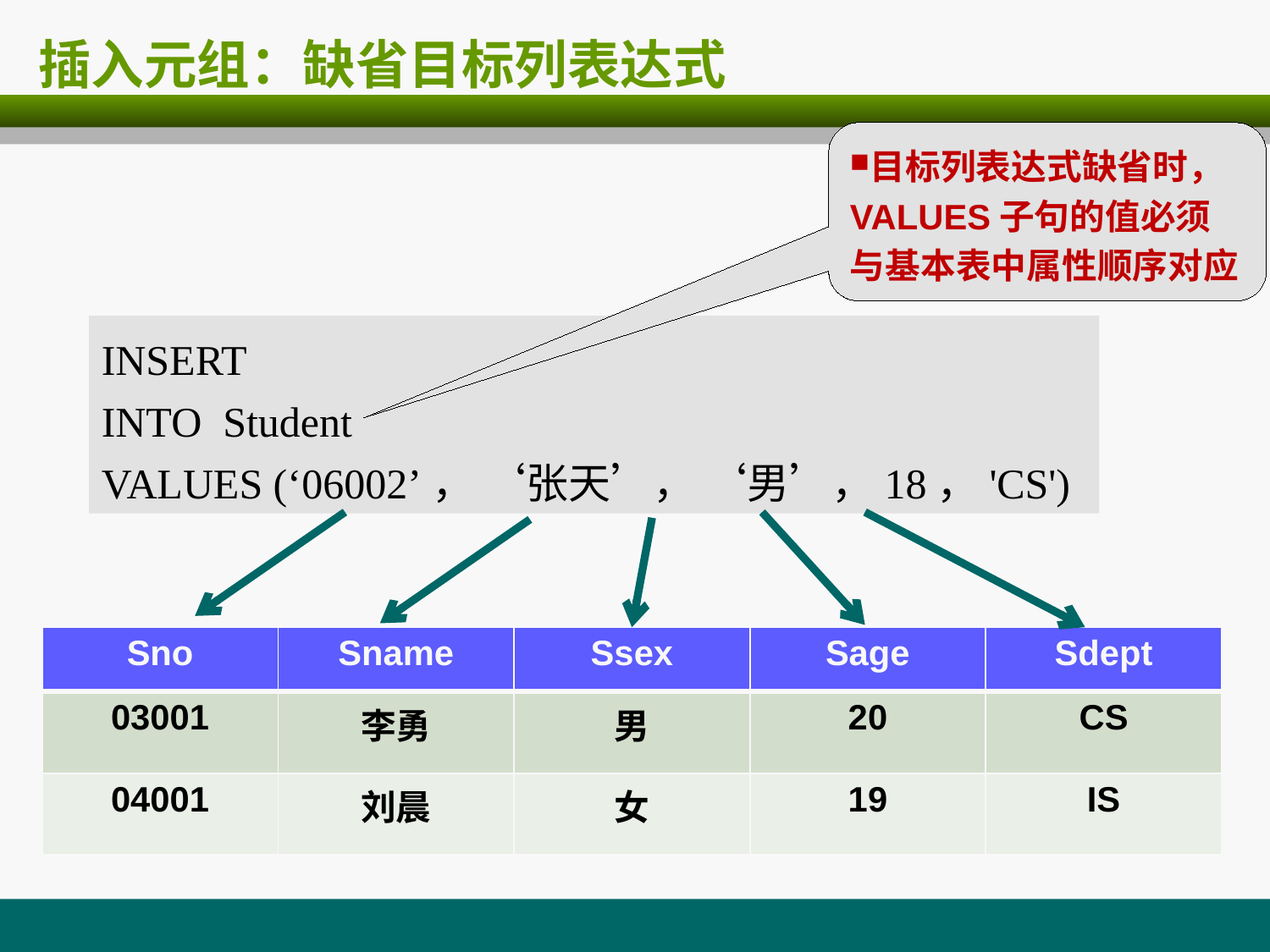

# 插入元组：缺省目标列表达式
目标列表达式缺省时，VALUES子句的值必须与基本表中属性顺序对应
INSERT
INTO  Student
VALUES (‘06002’， ‘张天’， ‘男’，18，'CS')
| Sno | Sname | Ssex | Sage | Sdept |
| --- | --- | --- | --- | --- |
| 03001 | 李勇 | 男 | 20 | CS |
| 04001 | 刘晨 | 女 | 19 | IS |